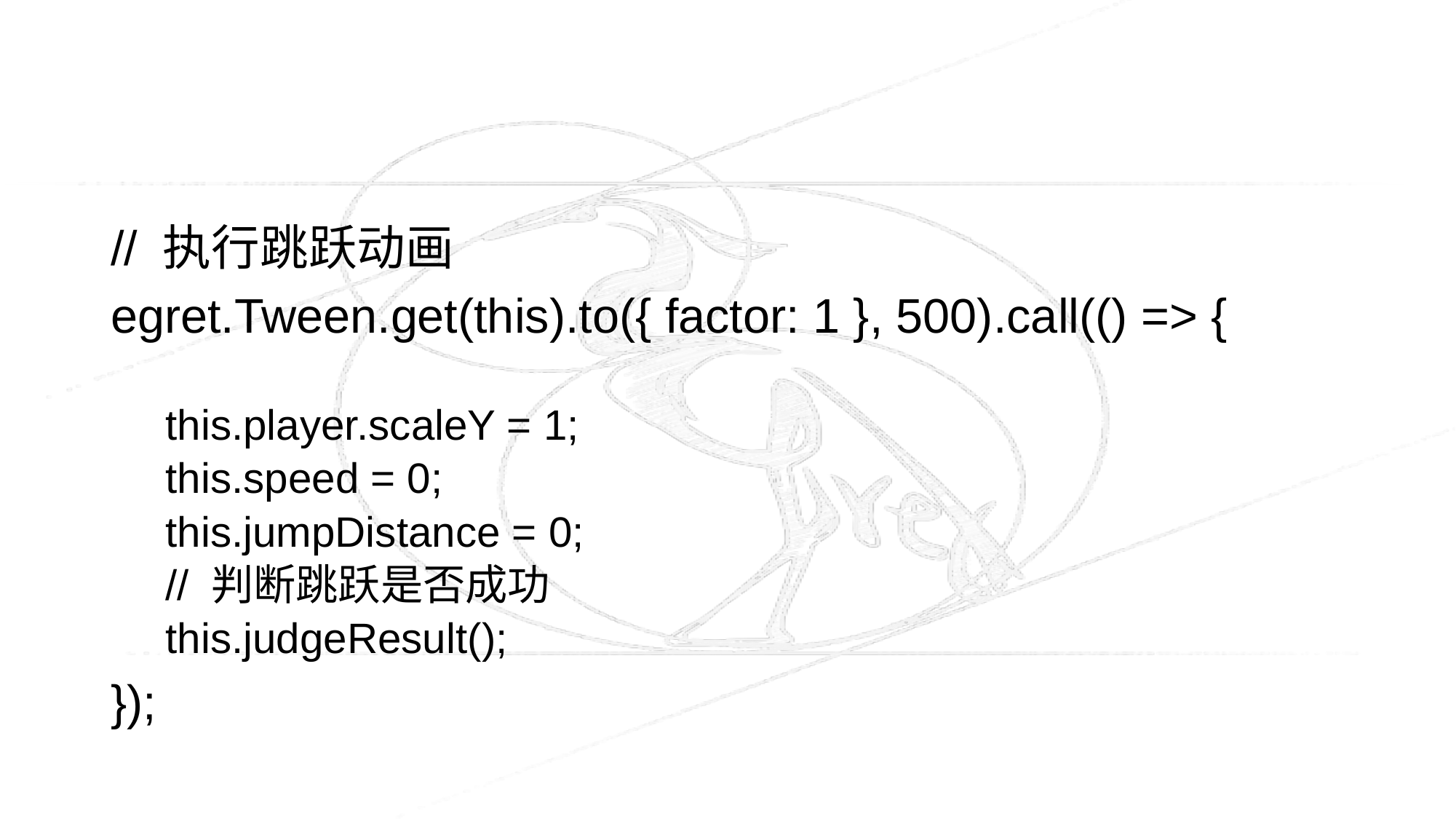

#
// 执行跳跃动画
egret.Tween.get(this).to({ factor: 1 }, 500).call(() => {
this.player.scaleY = 1;
this.speed = 0;
this.jumpDistance = 0;
// 判断跳跃是否成功
this.judgeResult();
});